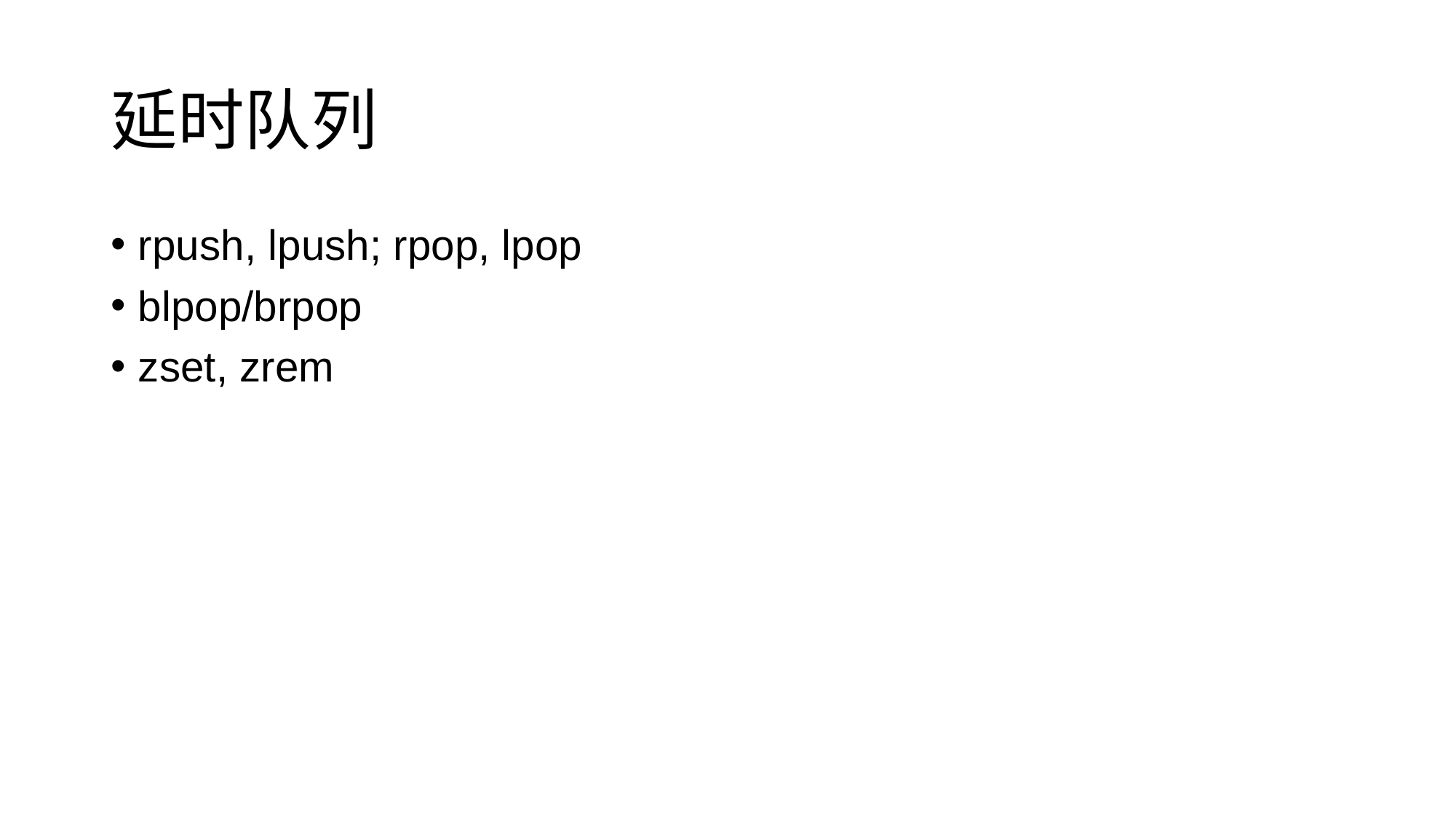

# 延时队列
rpush, lpush; rpop, lpop
blpop/brpop
zset, zrem